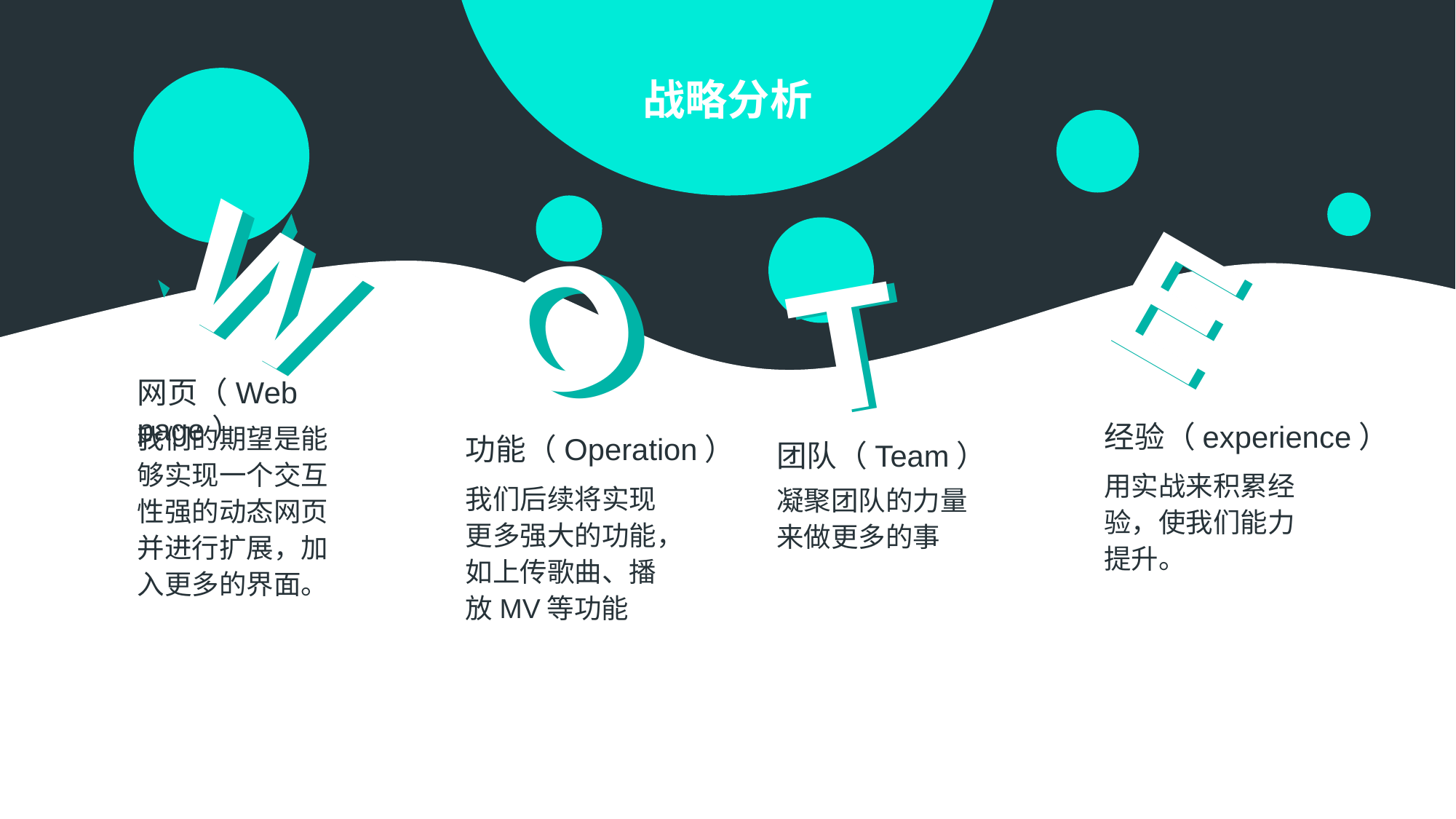

战略分析

W
W
E

E

O
O

T
T

网页（Web page）
我们的期望是能够实现一个交互性强的动态网页
并进行扩展，加入更多的界面。
经验（experience）
用实战来积累经验，使我们能力提升。
功能（Operation）
我们后续将实现更多强大的功能，
如上传歌曲、播放MV等功能
团队（Team）
凝聚团队的力量来做更多的事